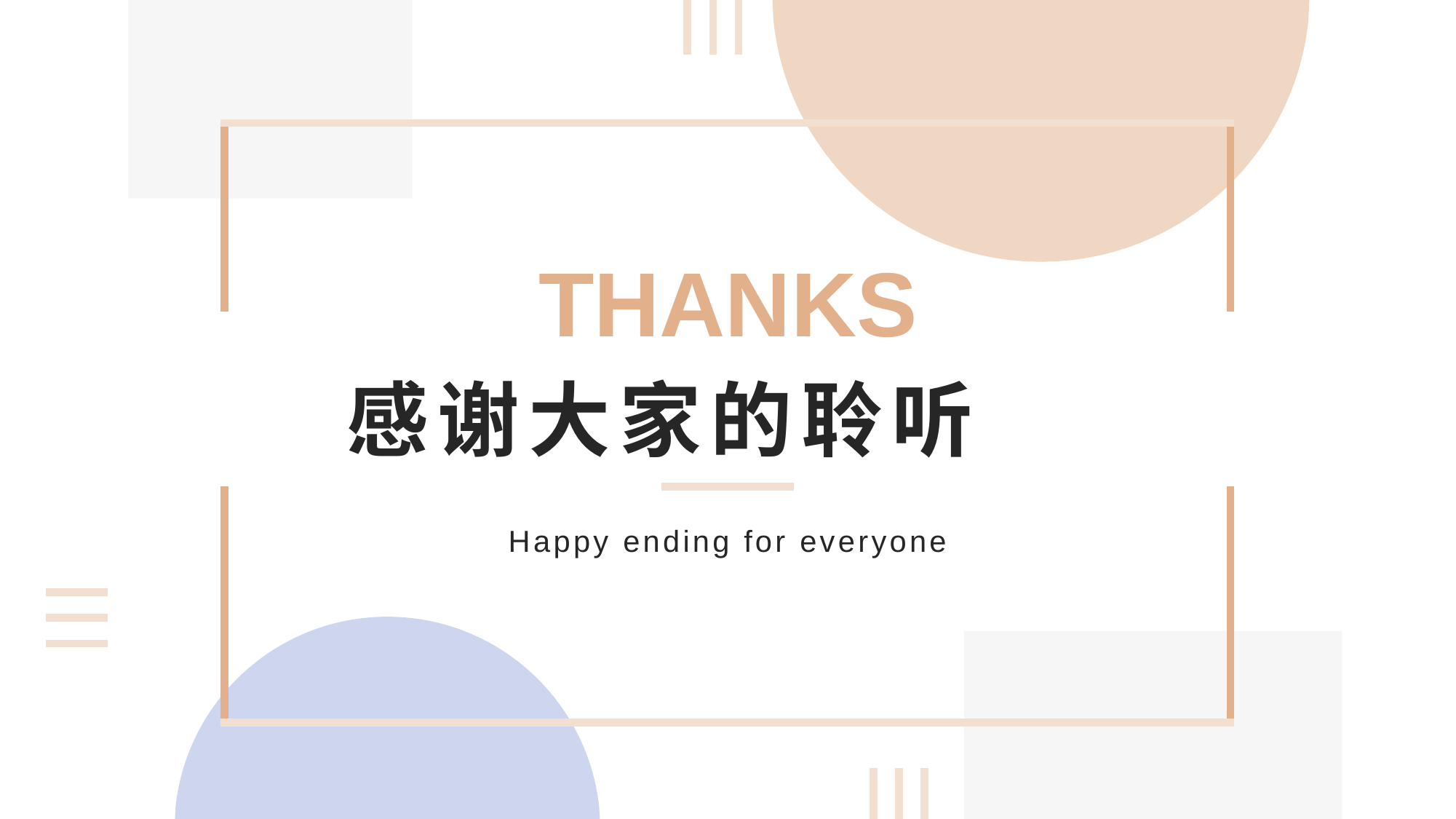

THANKS
# 感谢大家的聆听
Happy ending for everyone